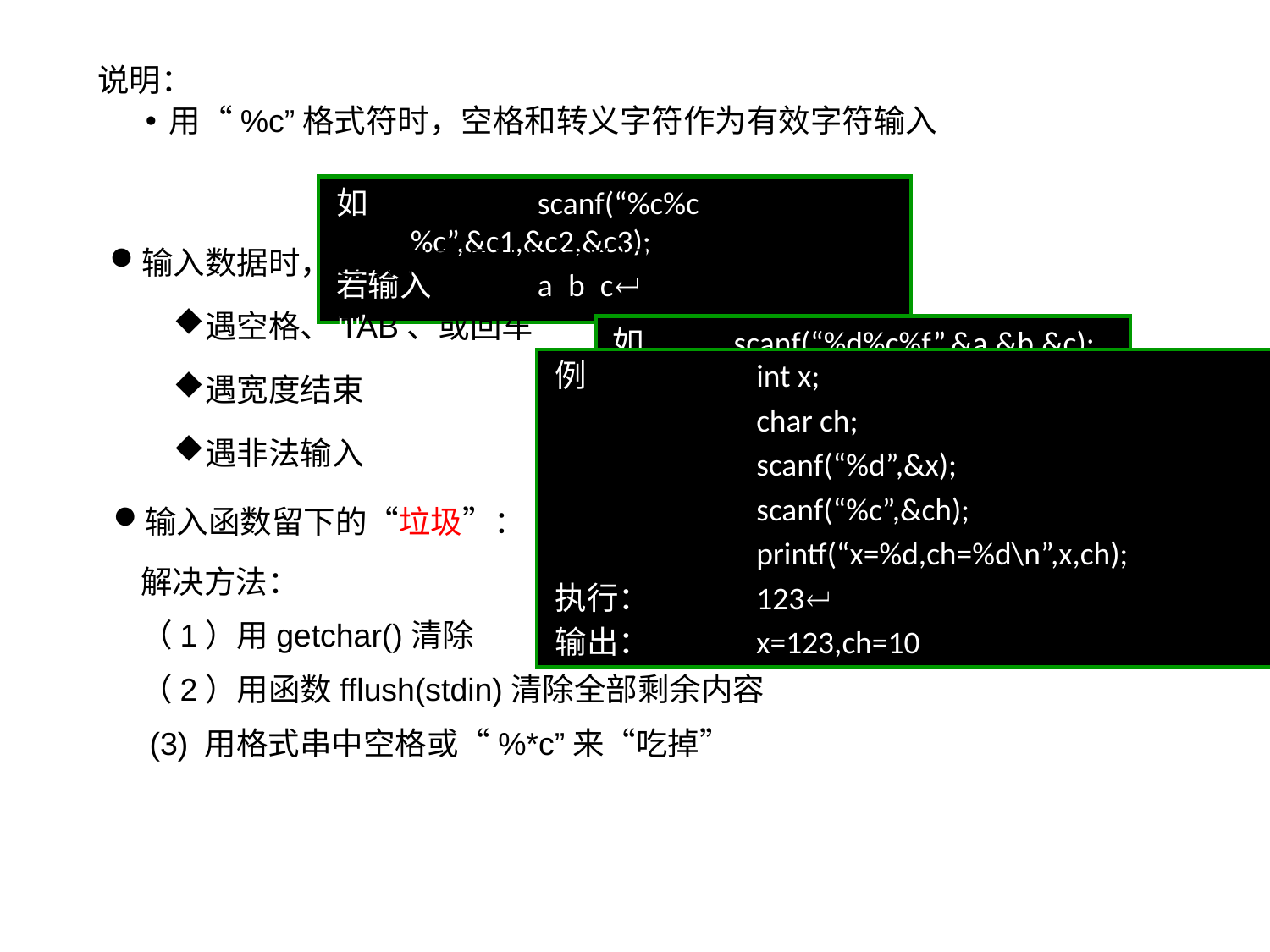

说明：
用“%c”格式符时，空格和转义字符作为有效字符输入
如 		scanf(“%c%c%c”,&c1,&c2,&c3);
若输入	abc↵
则		a⇒c1,  ⇒c2, b ⇒c3
输入数据时，遇以下情况认为该数据结束：
遇空格、TAB、或回车
遇宽度结束
遇非法输入
如  	scanf(“%d%c%f”,&a,&b,&c);
若输入	1234a123o.26 ↵
则  	1234 ⇒a, 'a' ⇒b, 123 ⇒c
例  	int x;
      	char ch;
      	scanf(“%d”,&x);
      	scanf(“  %c”,&ch);
或 	scanf(“%*c%c”,&ch);
例  		int x;
      		char ch;
      		scanf(“%d”,&x);
      		scanf(“%c”,&ch);
      		printf(“x=%d,ch=%d\n”,x,ch);
执行：	123↵
输出：	x=123,ch=10
例  		int x;
      		char ch;
      		scanf(“%d”,&x);
      		ch=getchar();
      		printf(“x=%d,ch=%d\n”,x,ch);
执行：	123↵
输出：	x=123,ch=10
输入函数留下的“垃圾”：
解决方法：
（1）用getchar()清除
（2）用函数fflush(stdin)清除全部剩余内容
 (3) 用格式串中空格或“%*c”来“吃掉”